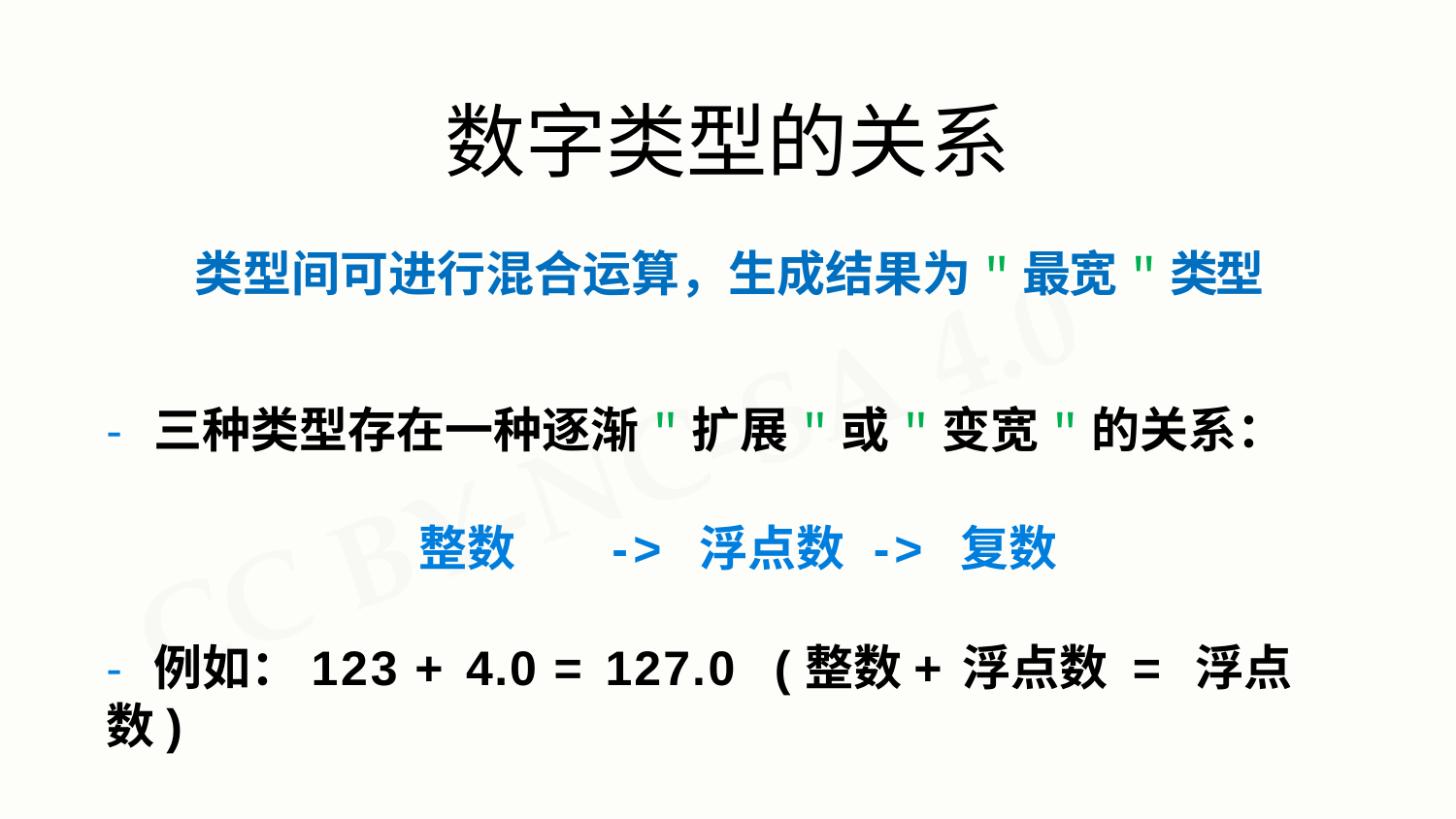

# 数字类型的关系
类型间可进行混合运算，生成结果为"最宽"类型

- 三种类型存在一种逐渐"扩展"或"变宽"的关系：

整数	->	浮点数	->	复数

- 例如：123 + 4.0 = 127.0	(整数+浮点数 = 浮点数)